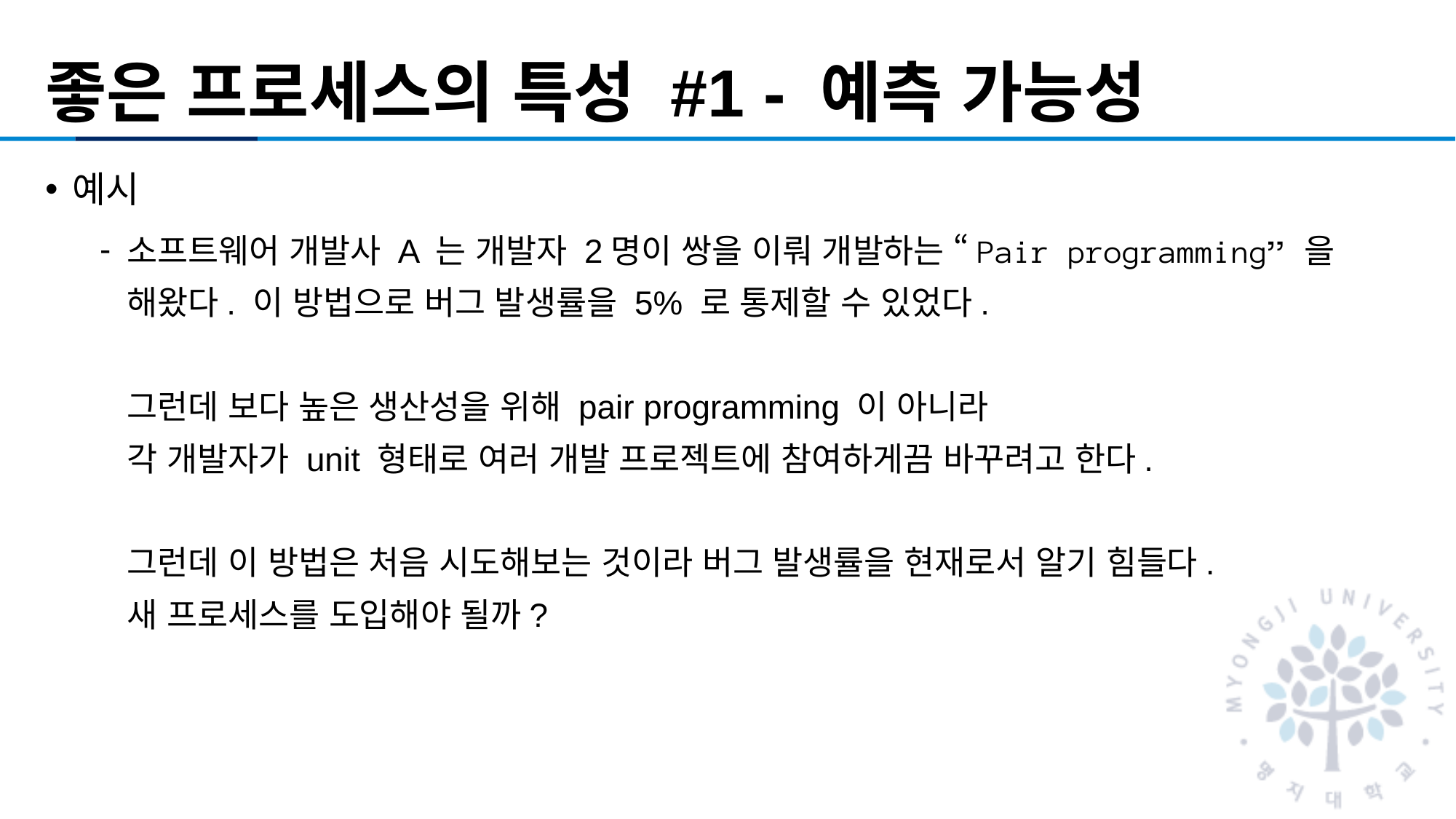

# 좋은 프로세스의 특성 #1 - 예측 가능성
예시
소프트웨어 개발사 A 는 개발자 2명이 쌍을 이뤄 개발하는 “Pair programming” 을 해왔다. 이 방법으로 버그 발생률을 5% 로 통제할 수 있었다.
그런데 보다 높은 생산성을 위해 pair programming 이 아니라
각 개발자가 unit 형태로 여러 개발 프로젝트에 참여하게끔 바꾸려고 한다.
그런데 이 방법은 처음 시도해보는 것이라 버그 발생률을 현재로서 알기 힘들다.
새 프로세스를 도입해야 될까?